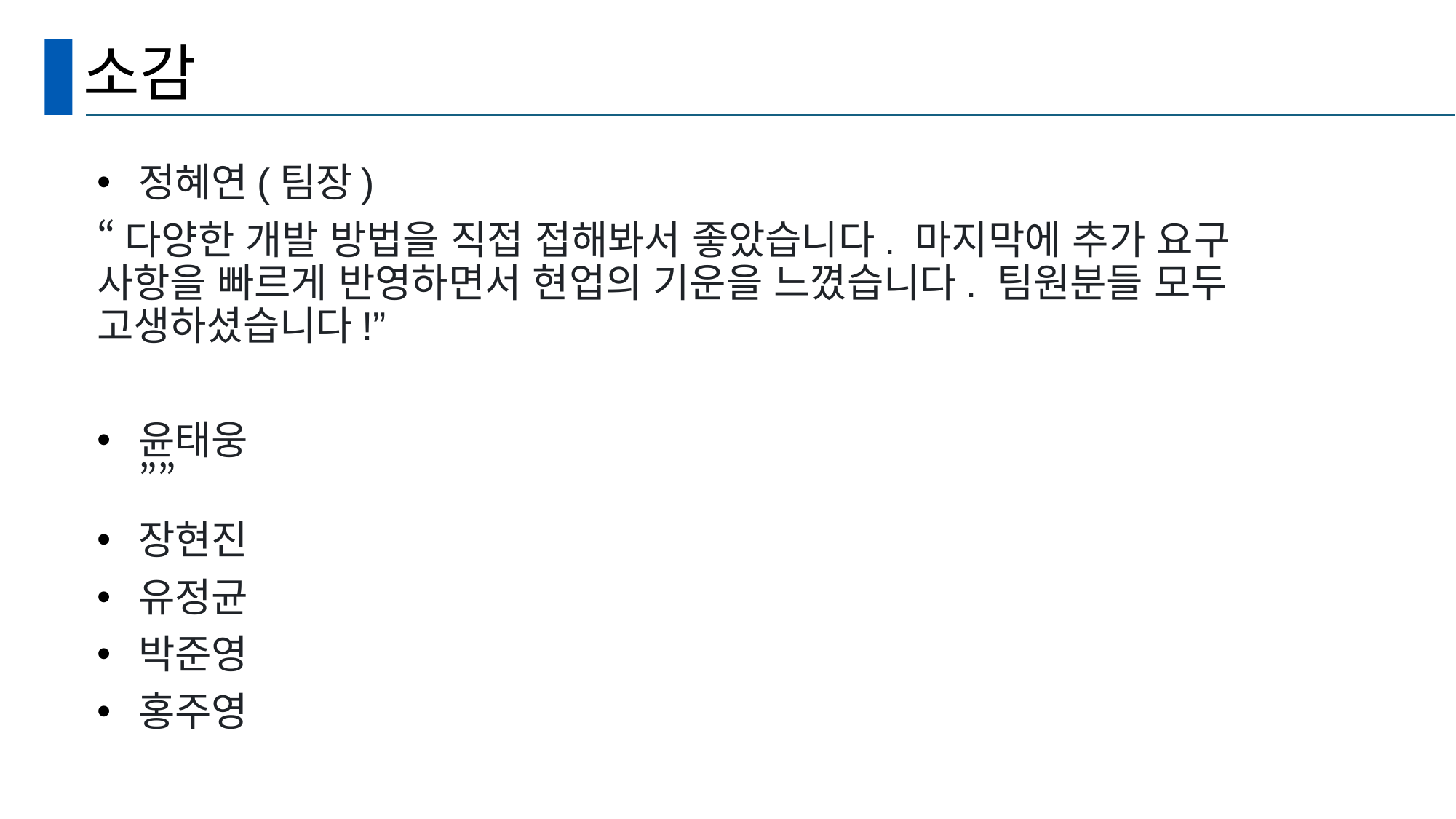

# 소감
정혜연(팀장)
“다양한 개발 방법을 직접 접해봐서 좋았습니다. 마지막에 추가 요구 사항을 빠르게 반영하면서 현업의 기운을 느꼈습니다. 팀원분들 모두 고생하셨습니다!”

윤태웅
””
장현진
유정균
박준영
홍주영